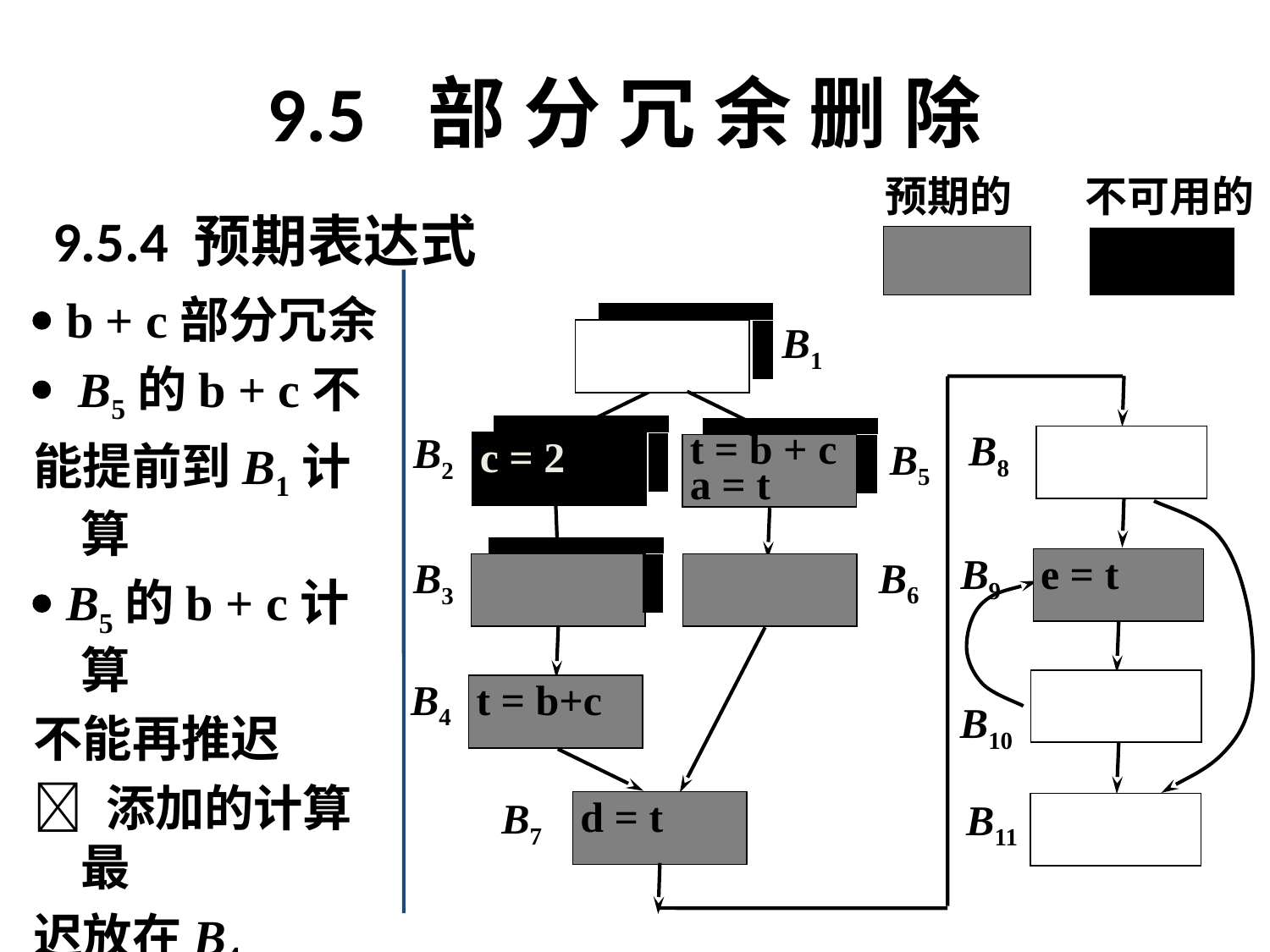

# 9.5  部 分 冗 余 删 除
预期的

不可用的

B1

 B2
B5

c = 2
t = b + c
a = t

B6
 B3

 B4
t = b+c

B7
d = t

B8

B9
e = t

B10

B11

9.5.4 预期表达式

• b + c部分冗余
•  B5的b + c不
能提前到B1计算
• B5的b + c计算
不能再推迟
• 添加的计算最
迟放在B4
• 期望的优化结
果如图